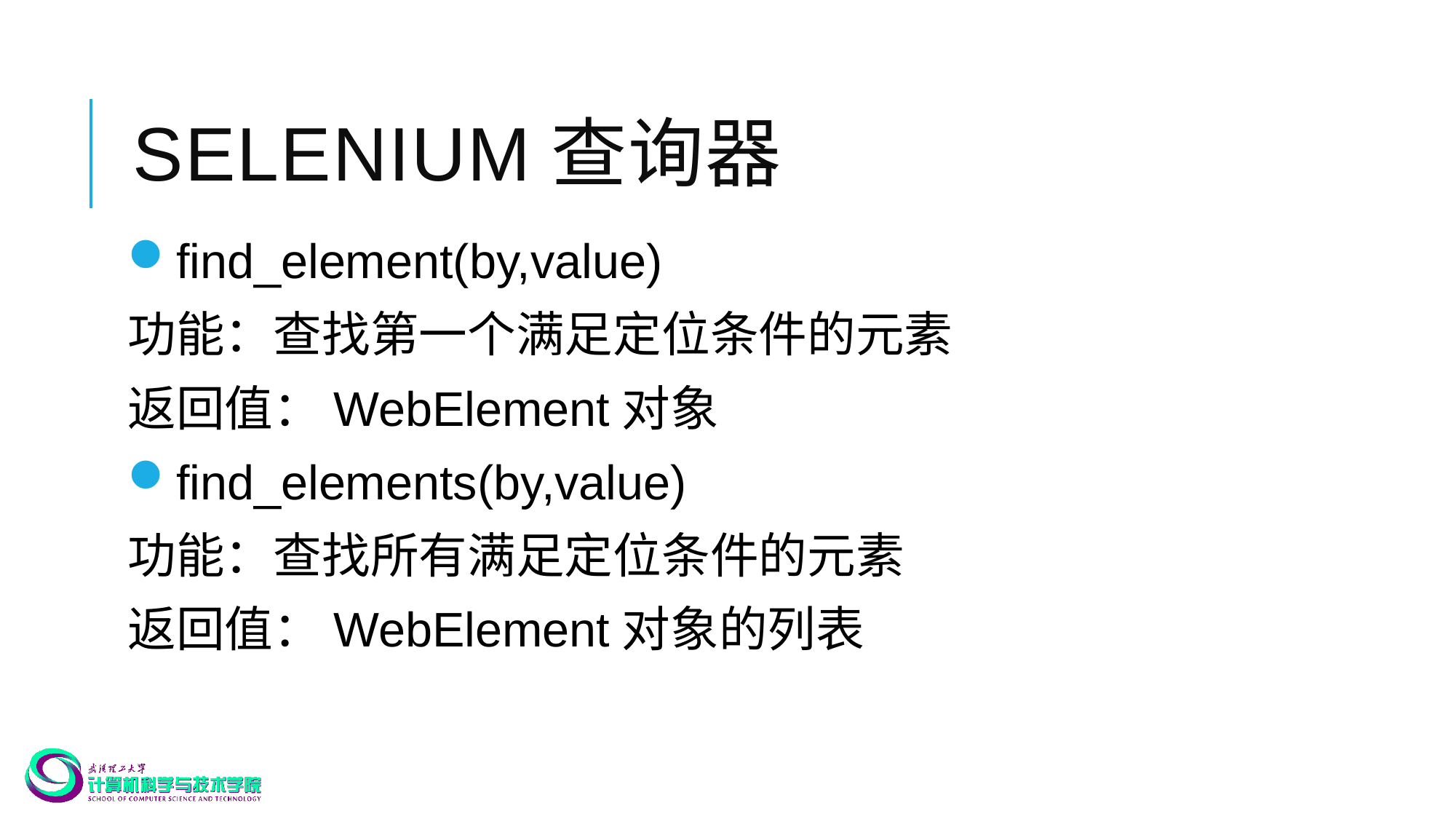

# Selenium查询器
find_element(by,value)
功能：查找第一个满足定位条件的元素
返回值：WebElement对象
find_elements(by,value)
功能：查找所有满足定位条件的元素
返回值：WebElement对象的列表